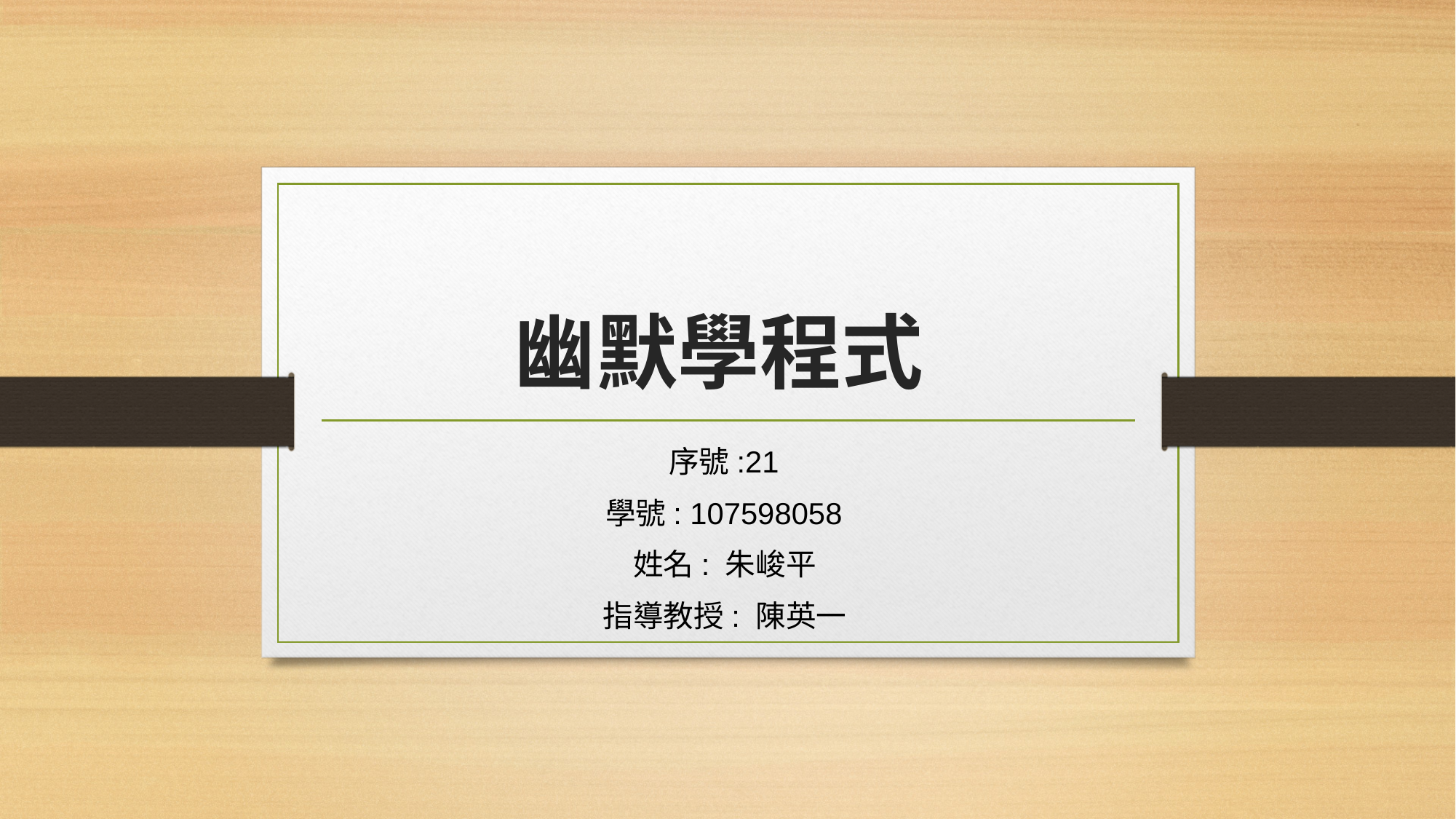

# 幽默學程式
序號:21
學號: 107598058
姓名: 朱峻平
指導教授: 陳英一